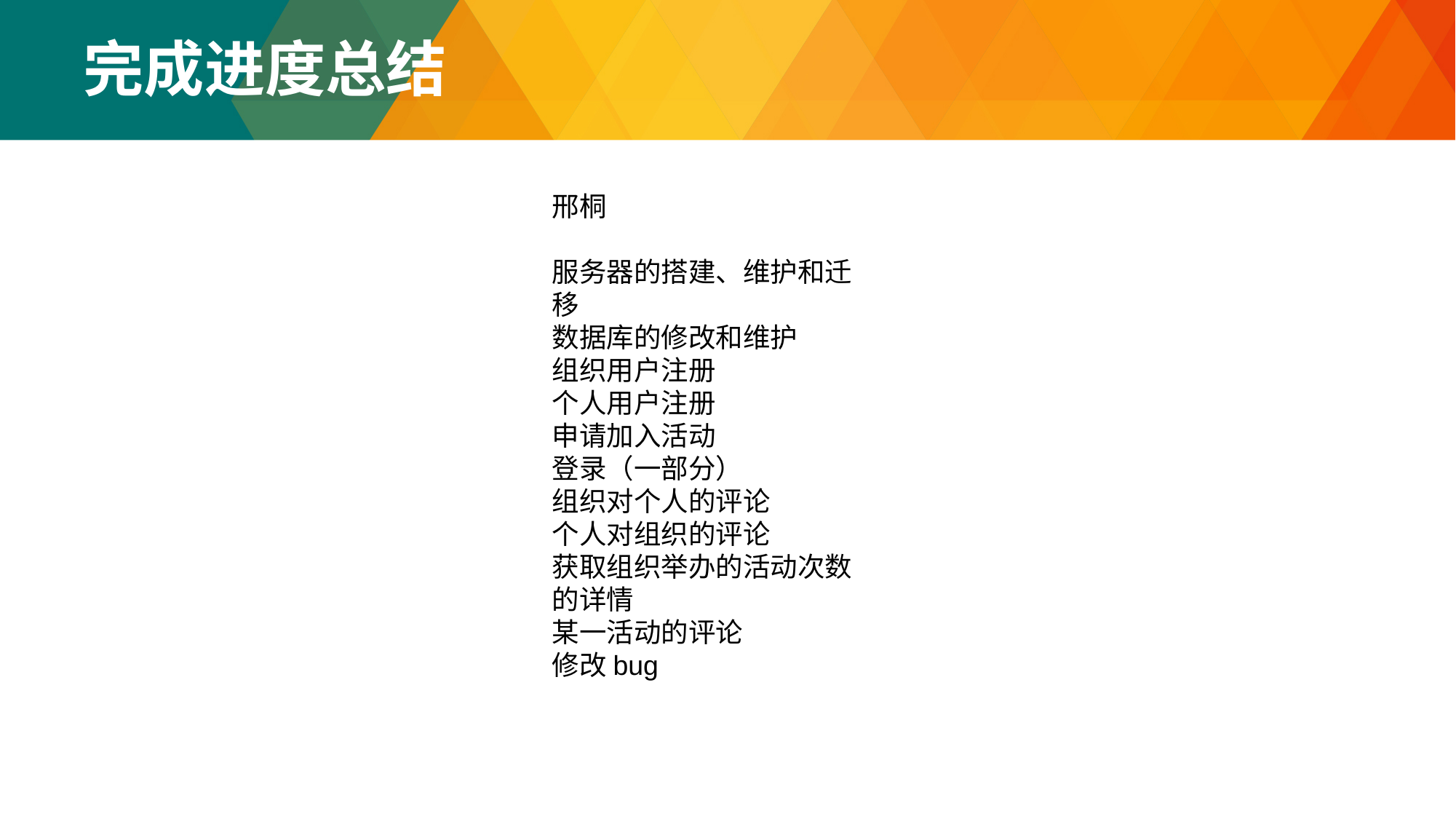

完成进度总结
邢桐

服务器的搭建、维护和迁移
数据库的修改和维护
组织用户注册
个人用户注册
申请加入活动
登录（一部分）
组织对个人的评论
个人对组织的评论
获取组织举办的活动次数的详情
某一活动的评论
修改bug